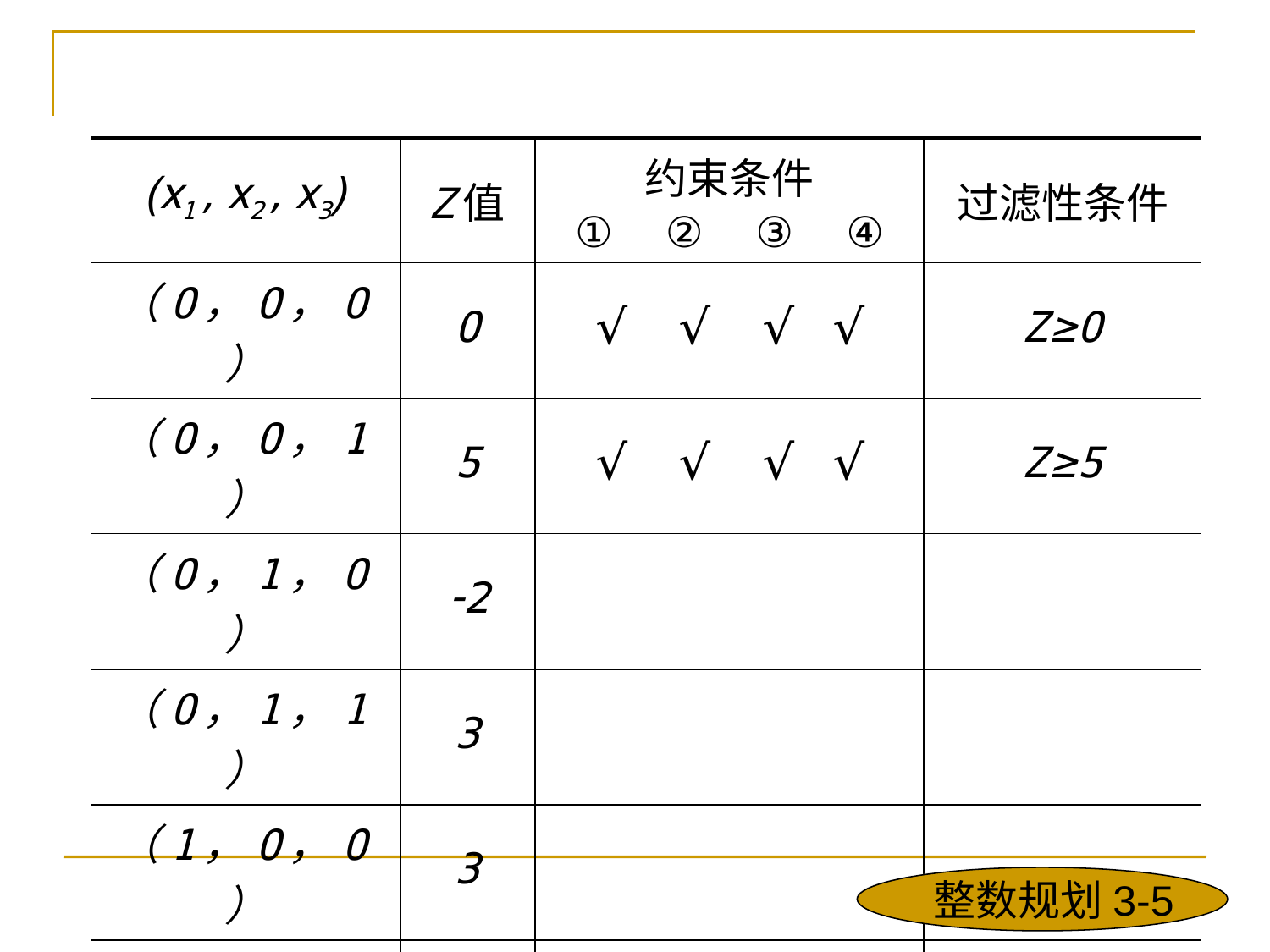

| (x1 , x2 , x3) | Z值 | 约束条件 ① ② ③ ④ | 过滤性条件 |
| --- | --- | --- | --- |
| （0，0，0） | 0 | √ √ √ √ | Z≥0 |
| （0，0，1） | 5 | √ √ √ √ | Z≥5 |
| （0，1，0） | -2 |  |  |
| （0，1，1） | 3 |  |  |
| （1，0，0） | 3 |  |  |
| （1，0，1） | 8 | √ √ √ √ | Z≥8 |
| （1，1，0） | 1 |  |  |
| （1，1，1） | 6 |  |  |

整数规划3-5